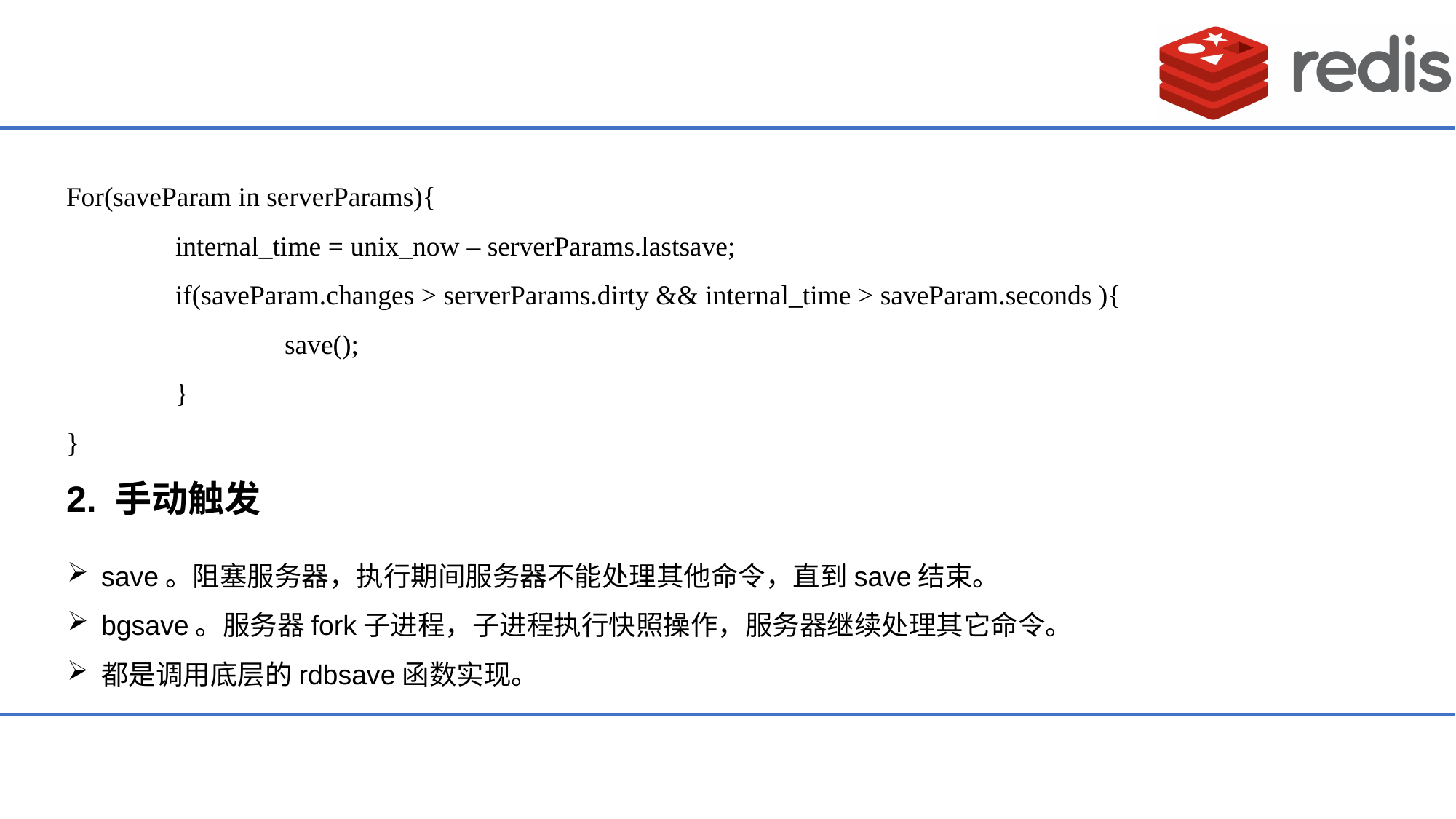

#
For(saveParam in serverParams){
	internal_time = unix_now – serverParams.lastsave;
	if(saveParam.changes > serverParams.dirty && internal_time > saveParam.seconds ){
		save();
	}
}
2. 手动触发
save。阻塞服务器，执行期间服务器不能处理其他命令，直到save结束。
bgsave。服务器fork子进程，子进程执行快照操作，服务器继续处理其它命令。
都是调用底层的rdbsave函数实现。